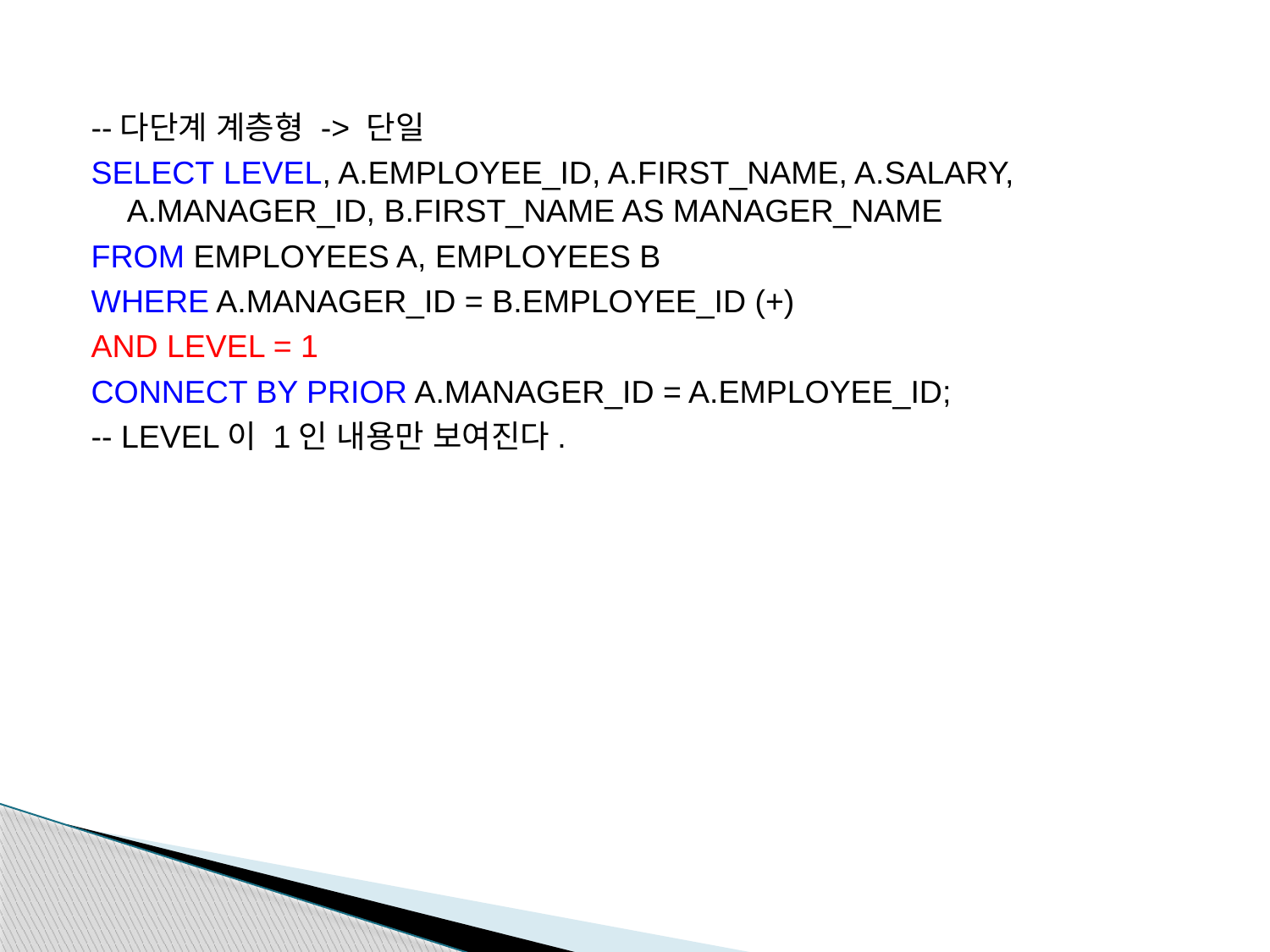

--다단계 계층형 -> 단일
SELECT LEVEL, A.EMPLOYEE_ID, A.FIRST_NAME, A.SALARY, A.MANAGER_ID, B.FIRST_NAME AS MANAGER_NAME
FROM EMPLOYEES A, EMPLOYEES B
WHERE A.MANAGER_ID = B.EMPLOYEE_ID (+)
AND LEVEL = 1
CONNECT BY PRIOR A.MANAGER_ID = A.EMPLOYEE_ID;
-- LEVEL이 1인 내용만 보여진다.